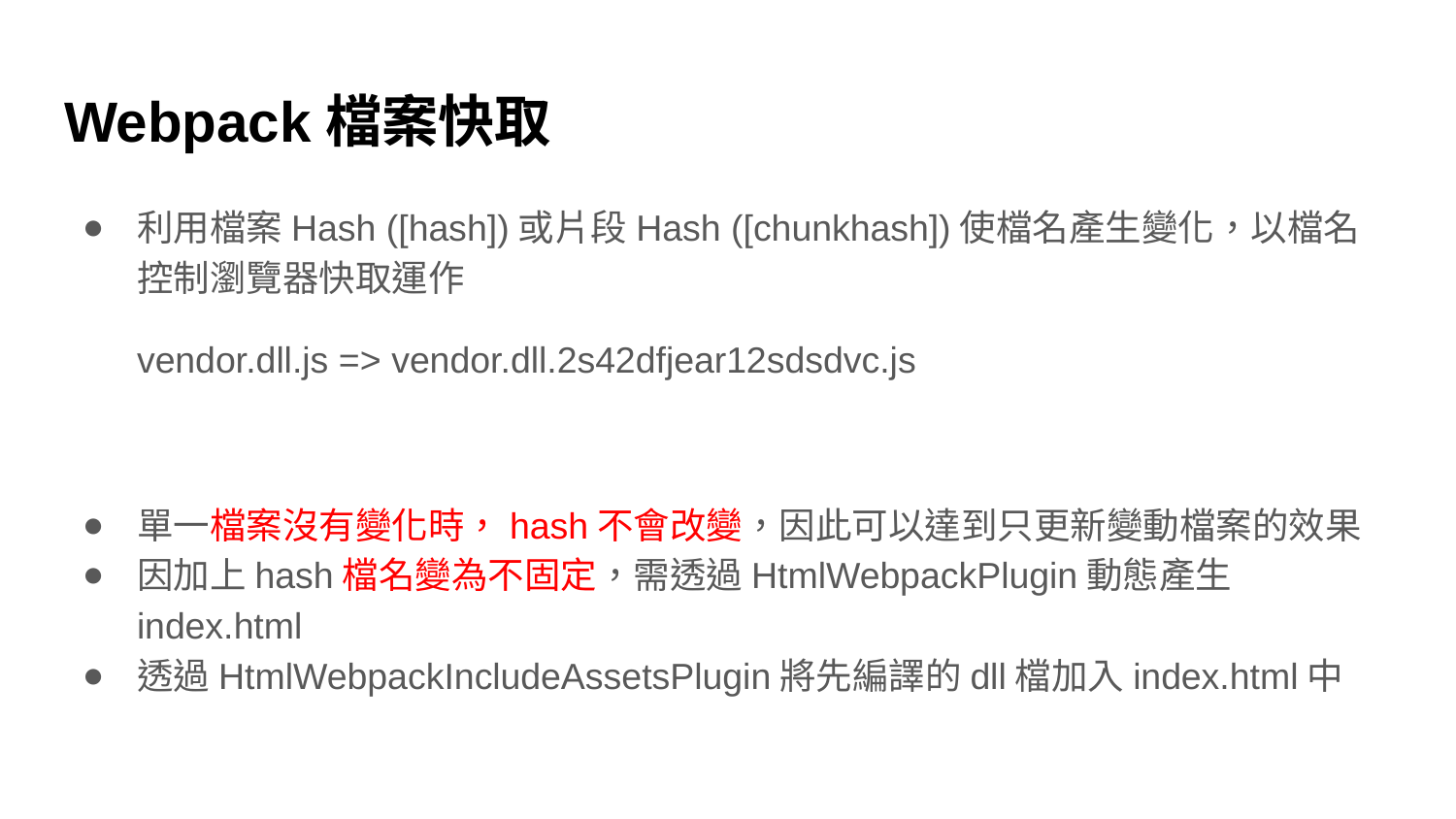

# Webpack檔案快取
利用檔案Hash ([hash])或片段Hash ([chunkhash])使檔名產生變化，以檔名控制瀏覽器快取運作
vendor.dll.js => vendor.dll.2s42dfjear12sdsdvc.js

單一檔案沒有變化時，hash不會改變，因此可以達到只更新變動檔案的效果
因加上hash檔名變為不固定，需透過HtmlWebpackPlugin動態產生index.html
透過HtmlWebpackIncludeAssetsPlugin將先編譯的dll檔加入index.html中